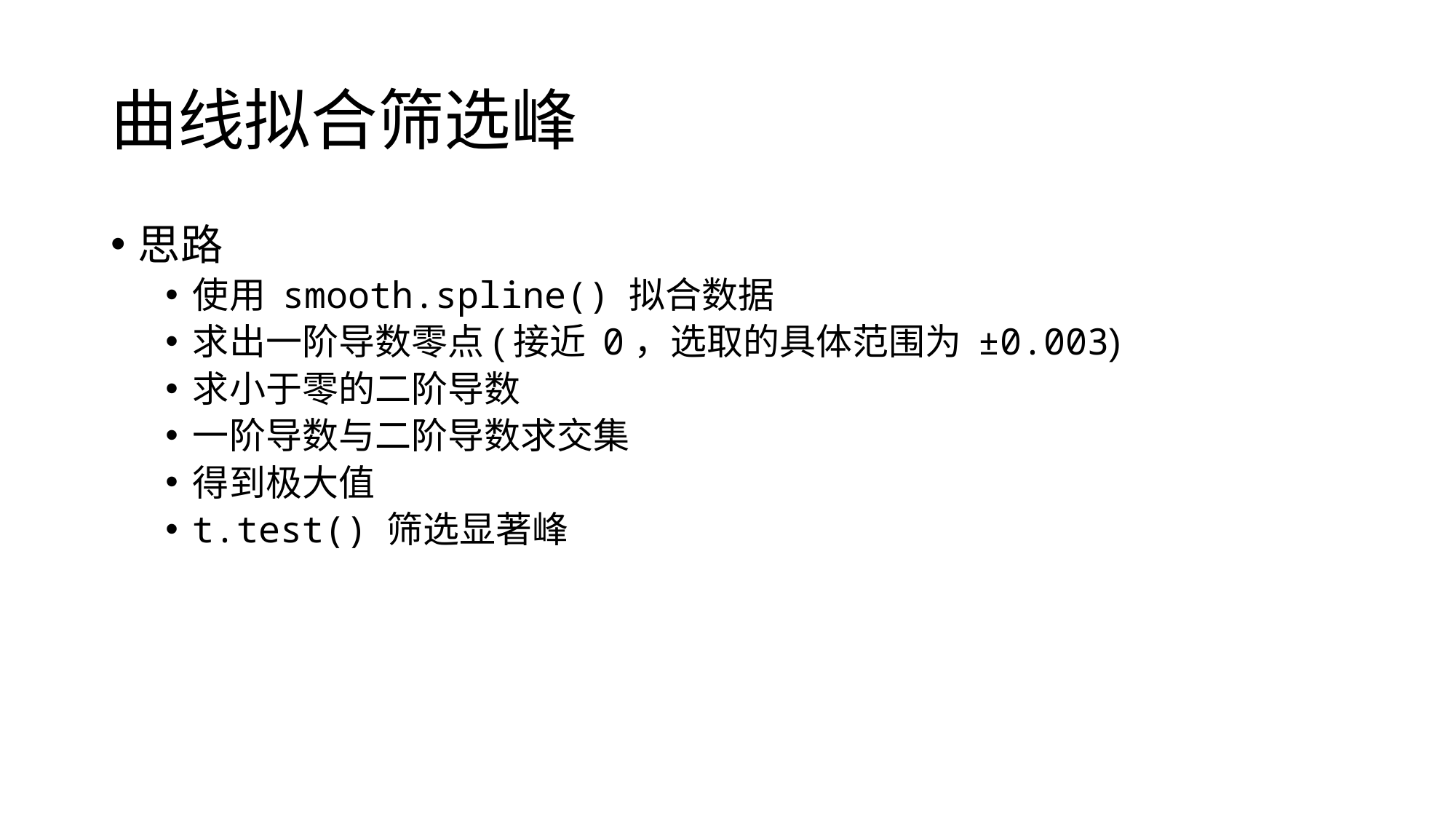

# 曲线拟合筛选峰
思路
使用 smooth.spline() 拟合数据
求出一阶导数零点(接近 0，选取的具体范围为 ±0.003)
求小于零的二阶导数
一阶导数与二阶导数求交集
得到极大值
t.test() 筛选显著峰